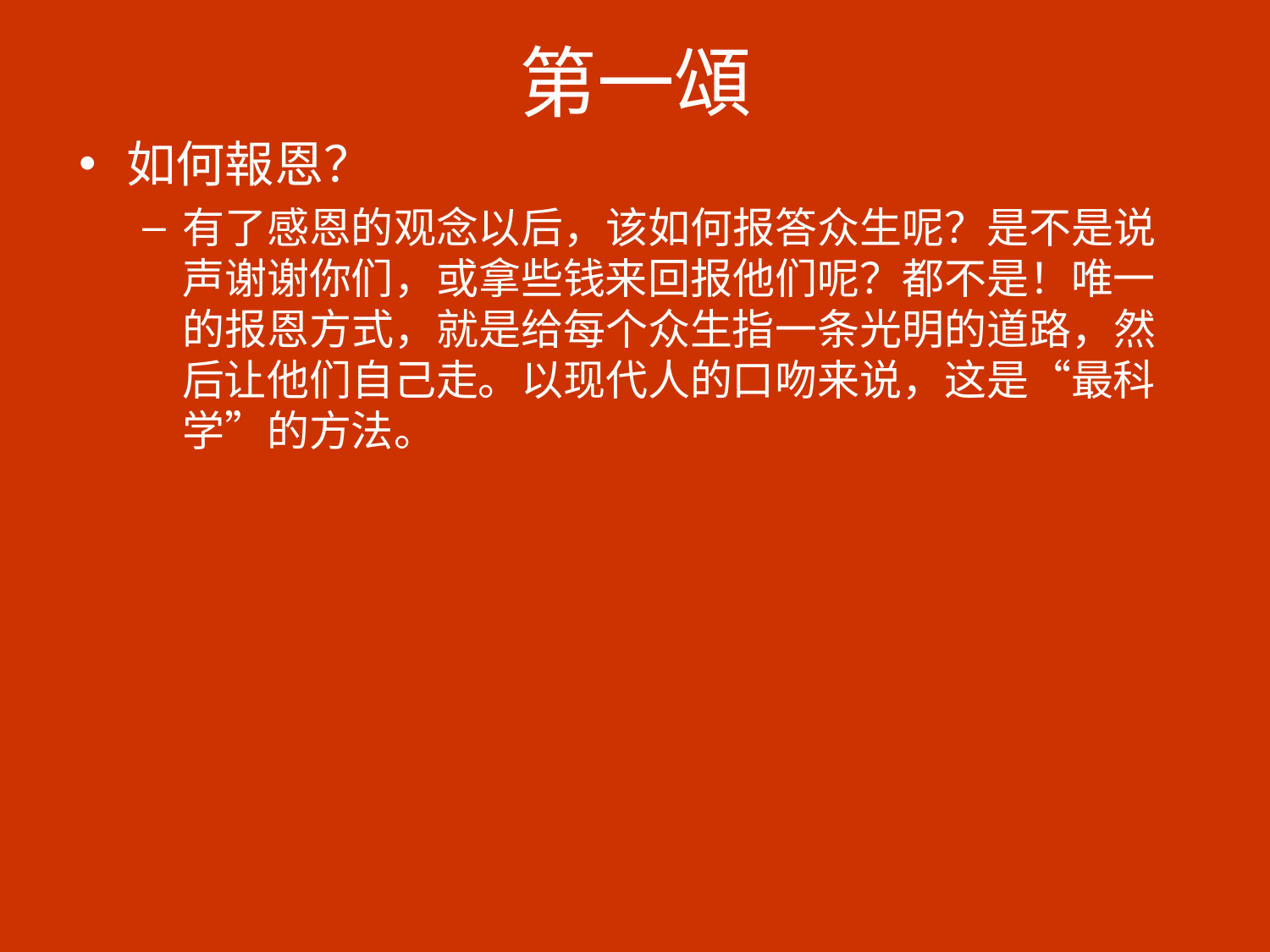

# 第一頌
如何報恩？
有了感恩的观念以后，该如何报答众生呢？是不是说声谢谢你们，或拿些钱来回报他们呢？都不是！唯一的报恩方式，就是给每个众生指一条光明的道路，然后让他们自己走。以现代人的口吻来说，这是“最科学”的方法。